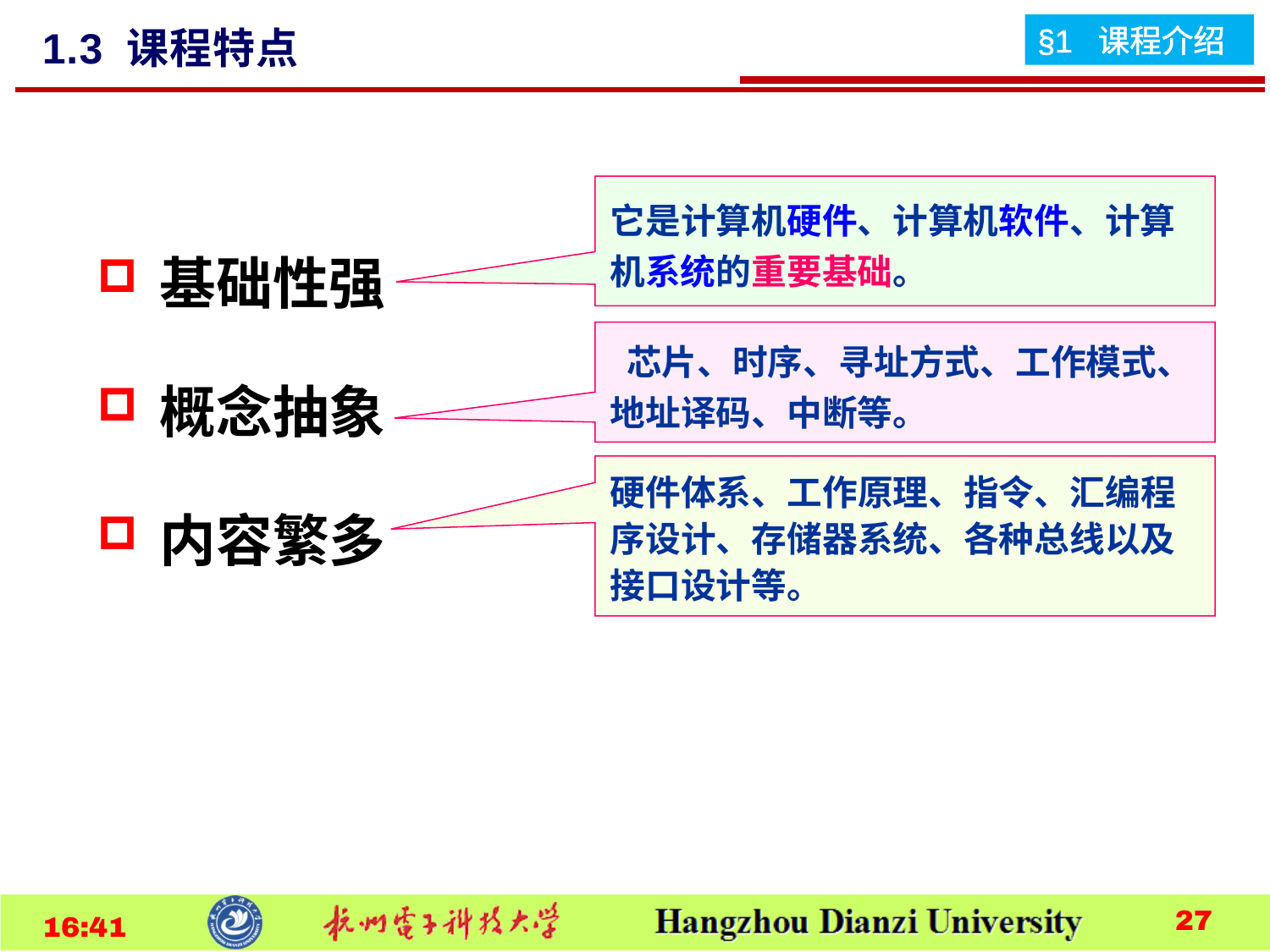

1.3 课程特点
它是计算机硬件、计算机软件、计算机系统的重要基础。
基础性强
概念抽象
内容繁多
 芯片、时序、寻址方式、工作模式、地址译码、中断等。
硬件体系、工作原理、指令、汇编程序设计、存储器系统、各种总线以及接口设计等。